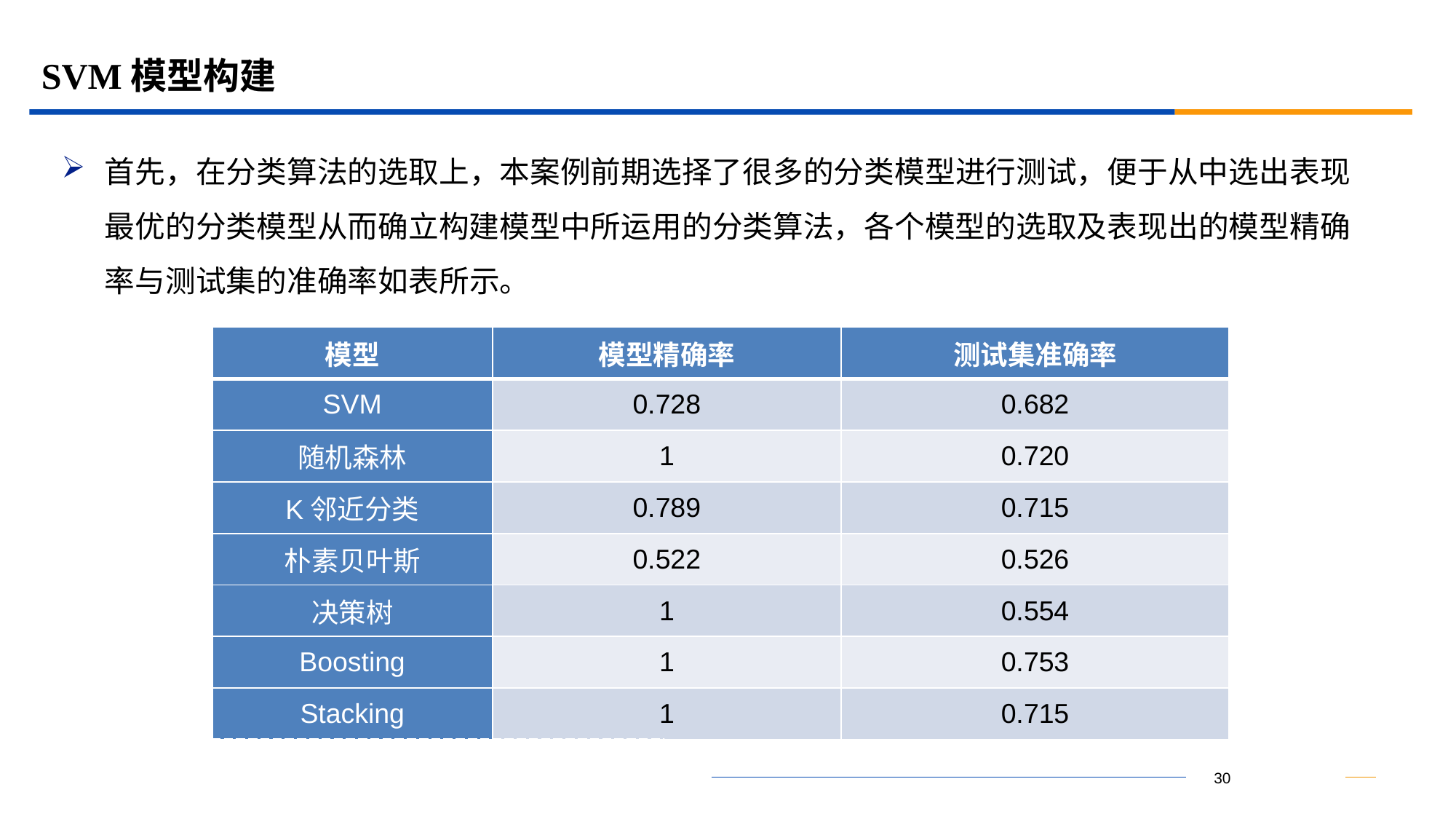

# SVM模型构建
首先，在分类算法的选取上，本案例前期选择了很多的分类模型进行测试，便于从中选出表现最优的分类模型从而确立构建模型中所运用的分类算法，各个模型的选取及表现出的模型精确率与测试集的准确率如表所示。
| 模型 | 模型精确率 | 测试集准确率 |
| --- | --- | --- |
| SVM | 0.728 | 0.682 |
| 随机森林 | 1 | 0.720 |
| K邻近分类 | 0.789 | 0.715 |
| 朴素贝叶斯 | 0.522 | 0.526 |
| 决策树 | 1 | 0.554 |
| Boosting | 1 | 0.753 |
| Stacking | 1 | 0.715 |